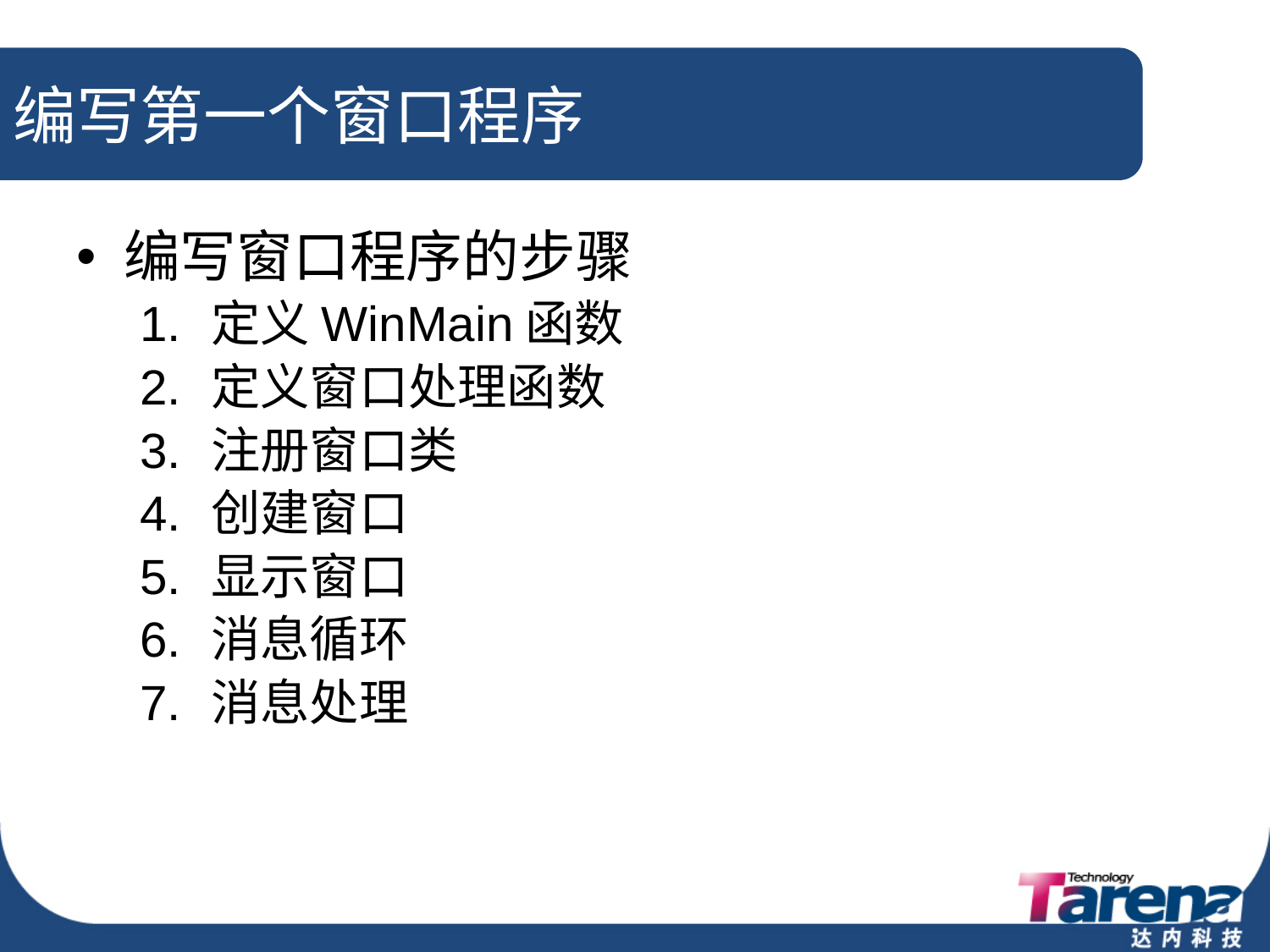

# 编写第一个窗口程序
编写窗口程序的步骤
定义WinMain函数
定义窗口处理函数
注册窗口类
创建窗口
显示窗口
消息循环
消息处理